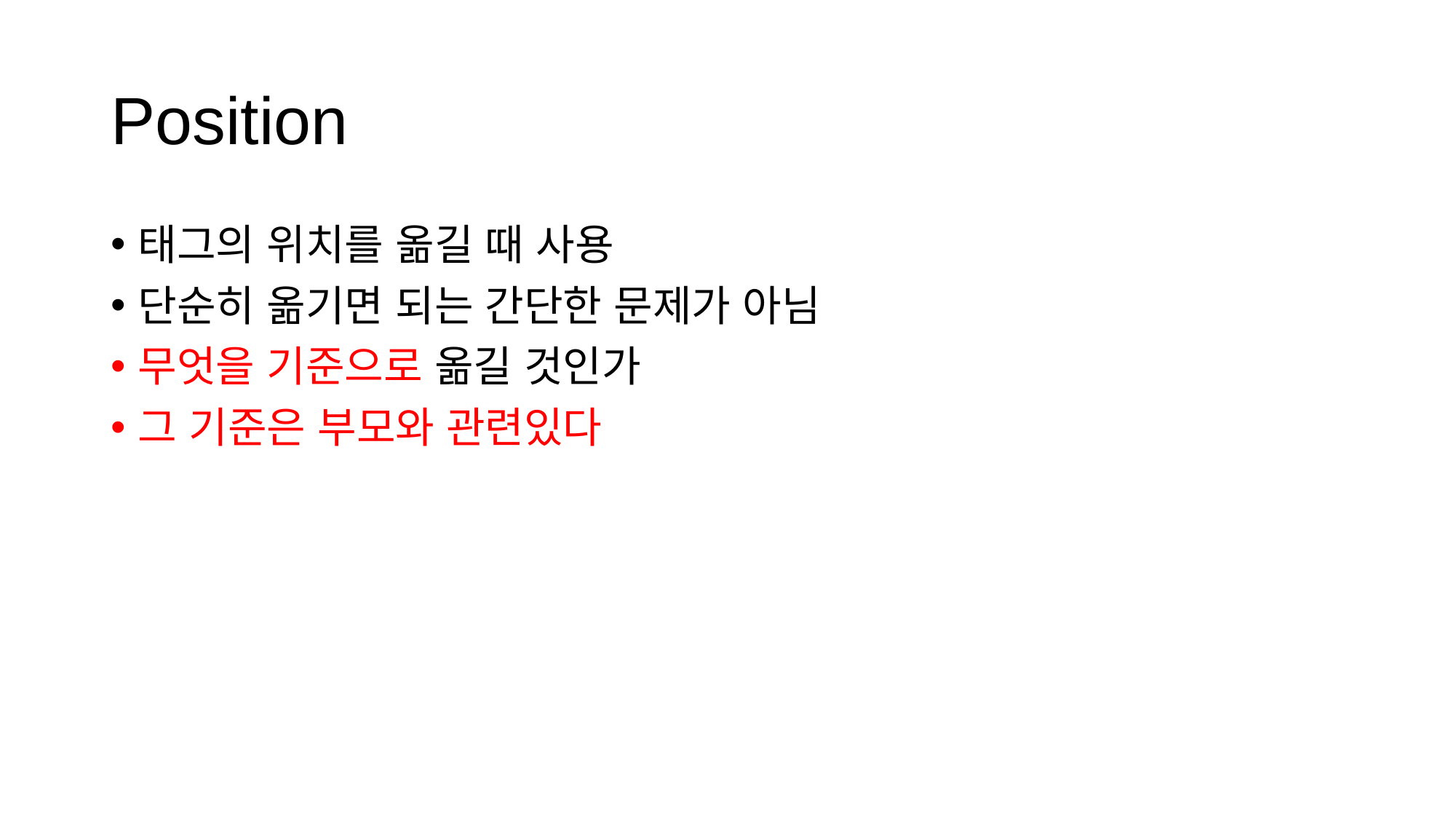

# Position
태그의 위치를 옮길 때 사용
단순히 옮기면 되는 간단한 문제가 아님
무엇을 기준으로 옮길 것인가
그 기준은 부모와 관련있다